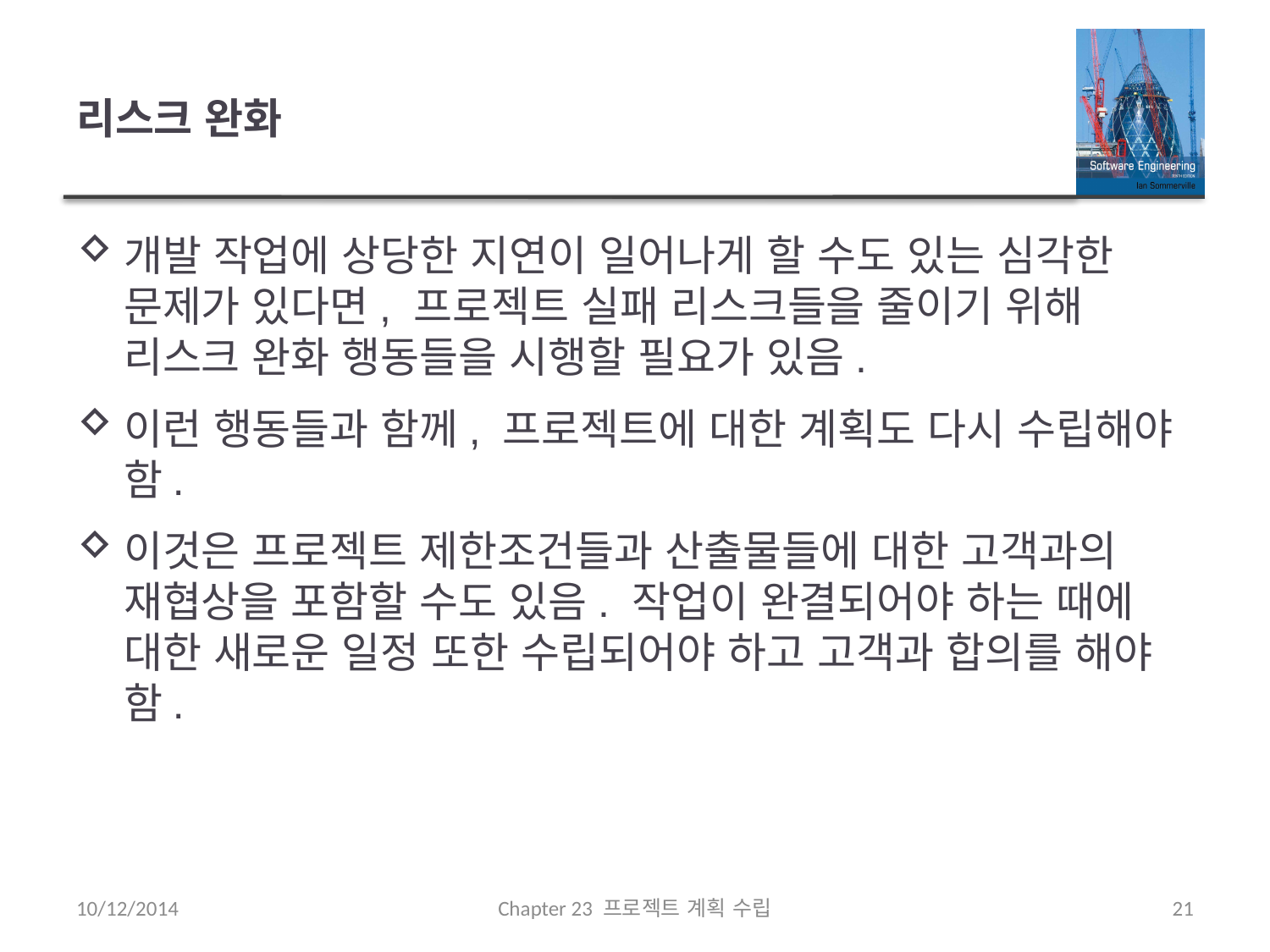

# 리스크 완화
개발 작업에 상당한 지연이 일어나게 할 수도 있는 심각한 문제가 있다면, 프로젝트 실패 리스크들을 줄이기 위해 리스크 완화 행동들을 시행할 필요가 있음.
이런 행동들과 함께, 프로젝트에 대한 계획도 다시 수립해야 함.
이것은 프로젝트 제한조건들과 산출물들에 대한 고객과의 재협상을 포함할 수도 있음. 작업이 완결되어야 하는 때에 대한 새로운 일정 또한 수립되어야 하고 고객과 합의를 해야 함.

10/12/2014
Chapter 23 프로젝트 계획 수립
21